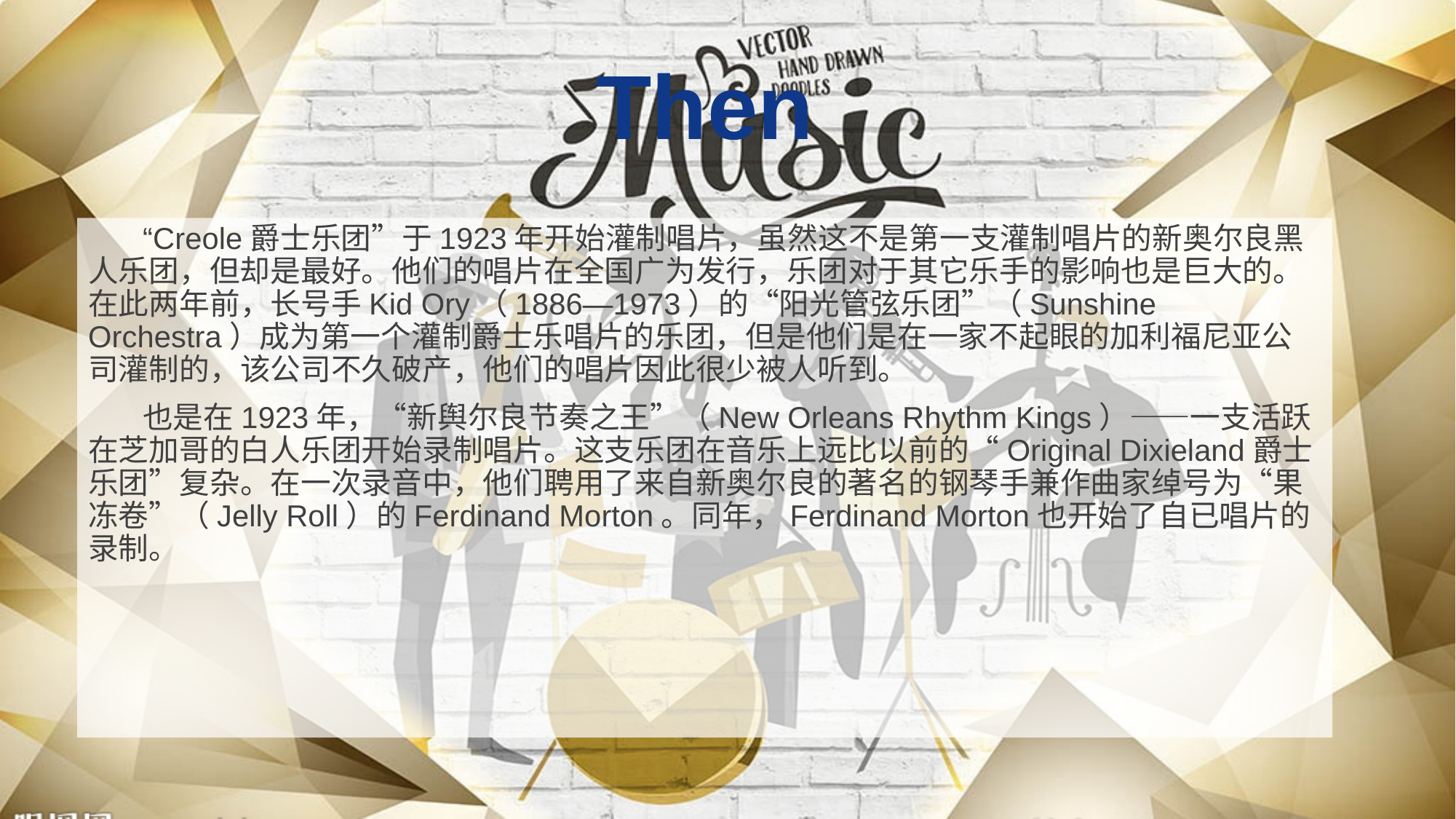

# Then
“Creole爵士乐团”于1923年开始灌制唱片，虽然这不是第一支灌制唱片的新奥尔良黑人乐团，但却是最好。他们的唱片在全国广为发行，乐团对于其它乐手的影响也是巨大的。在此两年前，长号手Kid Ory（1886—1973）的“阳光管弦乐团”（Sunshine Orchestra）成为第一个灌制爵士乐唱片的乐团，但是他们是在一家不起眼的加利福尼亚公司灌制的，该公司不久破产，他们的唱片因此很少被人听到。
也是在1923年，“新舆尔良节奏之王”（New Orleans Rhythm Kings）——一支活跃在芝加哥的白人乐团开始录制唱片。这支乐团在音乐上远比以前的“Original Dixieland爵士乐团”复杂。在一次录音中，他们聘用了来自新奥尔良的著名的钢琴手兼作曲家绰号为“果冻卷”（Jelly Roll）的Ferdinand Morton。同年，Ferdinand Morton也开始了自已唱片的录制。